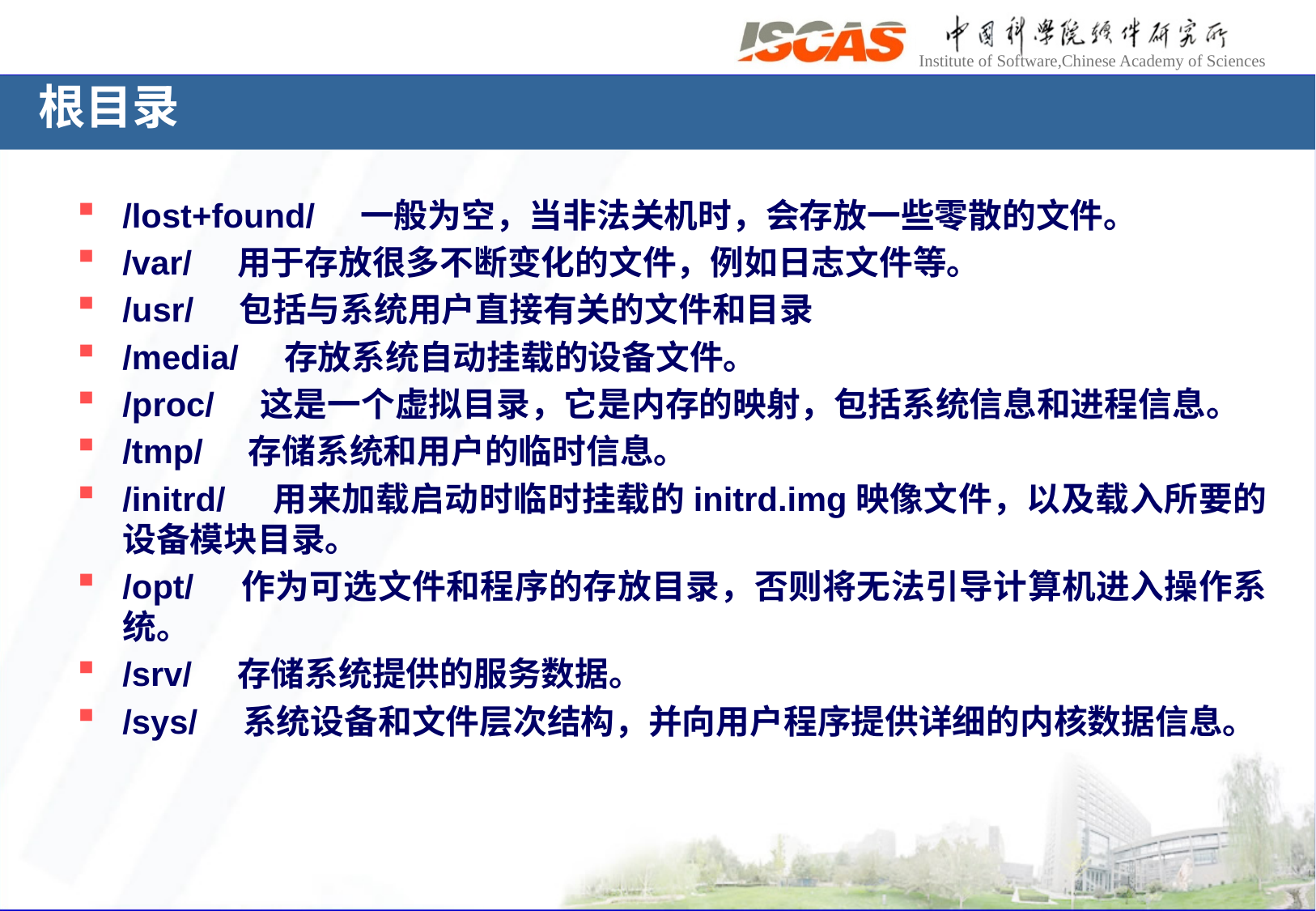

# 根目录
/lost+found/    一般为空，当非法关机时，会存放一些零散的文件。
/var/    用于存放很多不断变化的文件，例如日志文件等。
/usr/    包括与系统用户直接有关的文件和目录
/media/    存放系统自动挂载的设备文件。
/proc/    这是一个虚拟目录，它是内存的映射，包括系统信息和进程信息。
/tmp/    存储系统和用户的临时信息。
/initrd/    用来加载启动时临时挂载的initrd.img映像文件，以及载入所要的设备模块目录。
/opt/    作为可选文件和程序的存放目录，否则将无法引导计算机进入操作系统。
/srv/    存储系统提供的服务数据。
/sys/    系统设备和文件层次结构，并向用户程序提供详细的内核数据信息。